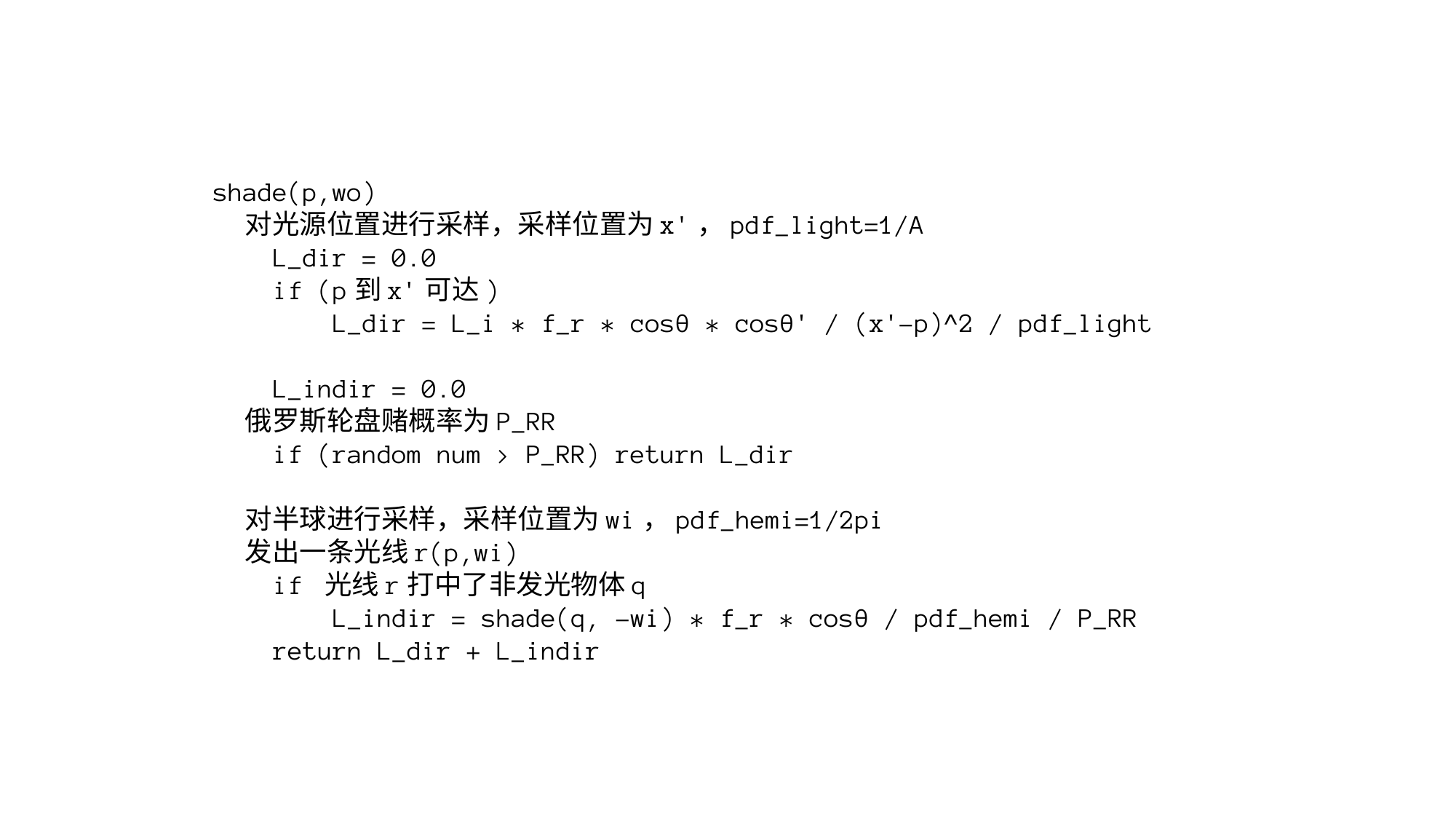

shade(p,wo)
    对光源位置进行采样，采样位置为x'，pdf_light=1/A
    L_dir = 0.0
    if (p到x'可达)
        L_dir = L_i * f_r * cosθ * cosθ' / (x'-p)^2 / pdf_light

    L_indir = 0.0
    俄罗斯轮盘赌概率为P_RR
    if (random num > P_RR) return L_dir

    对半球进行采样，采样位置为wi，pdf_hemi=1/2pi
    发出一条光线r(p,wi)
    if 光线r打中了非发光物体q
        L_indir = shade(q, -wi) * f_r * cosθ / pdf_hemi / P_RR
    return L_dir + L_indir